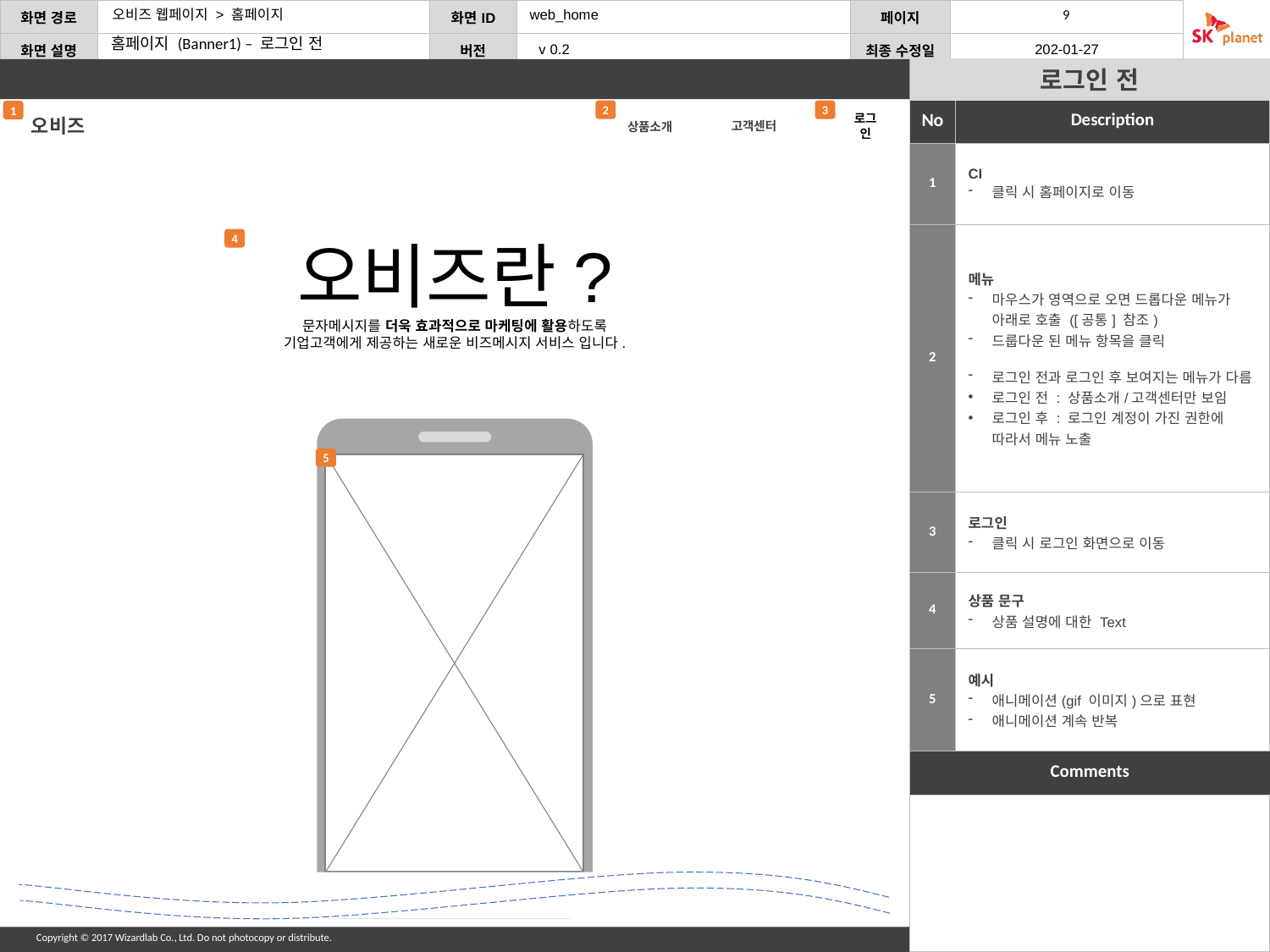

web_home
홈페이지 (Banner1) – 로그인 전
로그인 전
2
3

오비즈
로그인
고객센터
상품소개
1
| 1 | CI 클릭 시 홈페이지로 이동 |
| --- | --- |
| 2 | 메뉴 마우스가 영역으로 오면 드롭다운 메뉴가 아래로 호출 ([공통] 참조) 드룹다운 된 메뉴 항목을 클릭 로그인 전과 로그인 후 보여지는 메뉴가 다름 로그인 전 : 상품소개/고객센터만 보임 로그인 후 : 로그인 계정이 가진 권한에 따라서 메뉴 노출 |
| 3 | 로그인 클릭 시 로그인 화면으로 이동 |
| 4 | 상품 문구 상품 설명에 대한 Text |
| 5 | 예시 애니메이션(gif 이미지)으로 표현 애니메이션 계속 반복 |
오비즈란?
문자메시지를 더욱 효과적으로 마케팅에 활용하도록
기업고객에게 제공하는 새로운 비즈메시지 서비스 입니다.
4

5